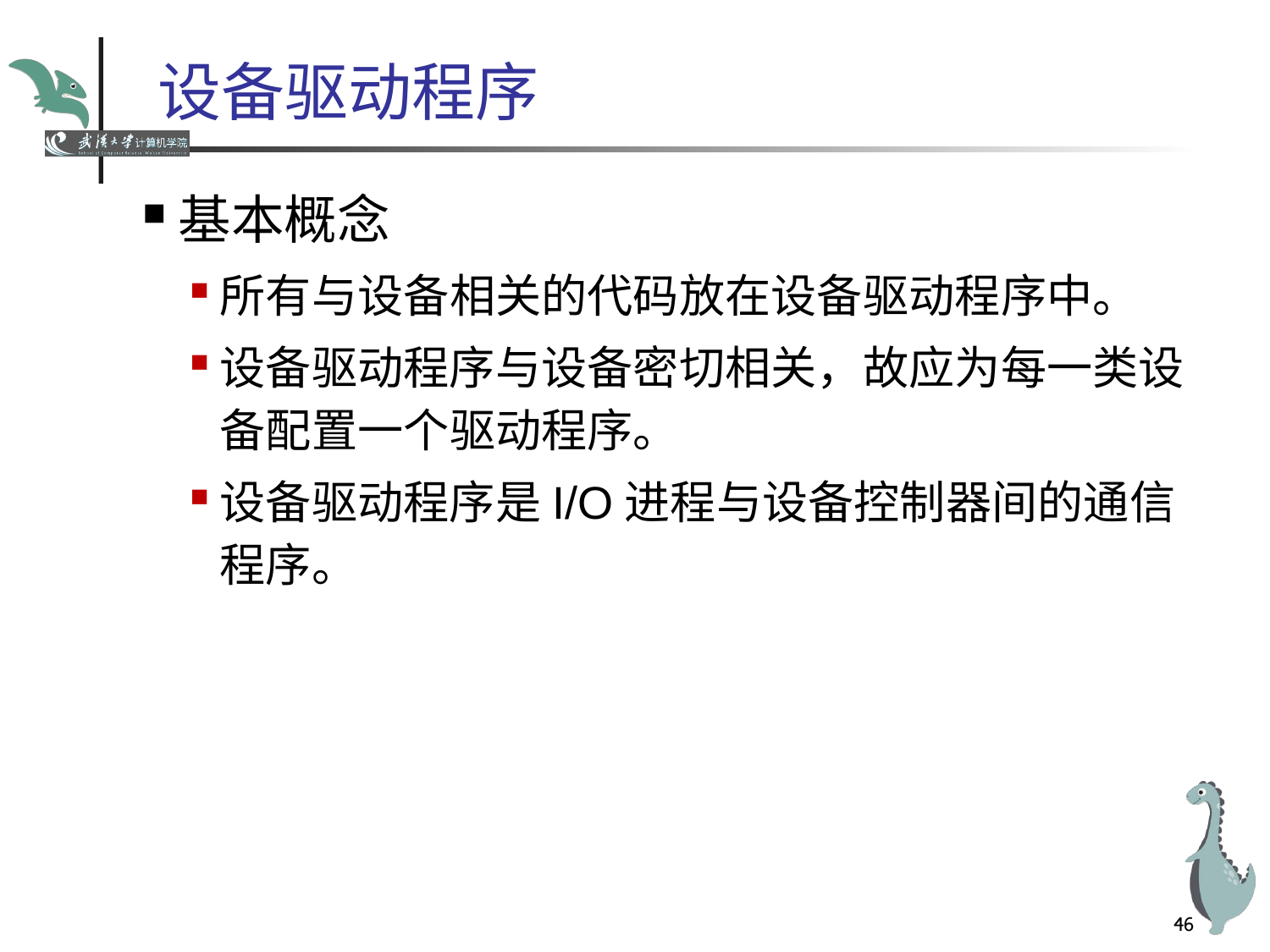

# 设备驱动程序
基本概念
所有与设备相关的代码放在设备驱动程序中。
设备驱动程序与设备密切相关，故应为每一类设备配置一个驱动程序。
设备驱动程序是I/O进程与设备控制器间的通信程序。
46